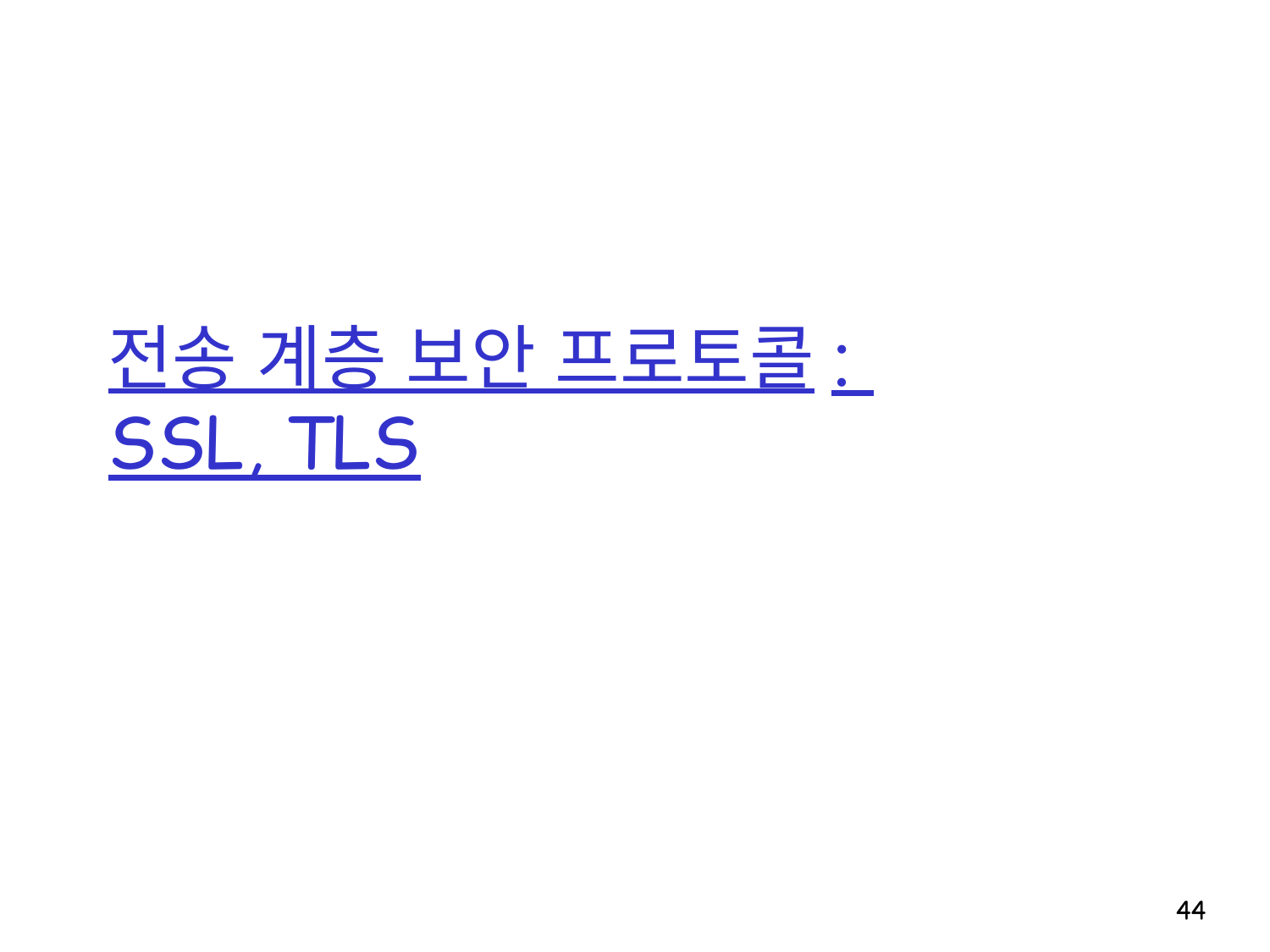

# 전송 계층 보안 프로토콜: SSL, TLS

44